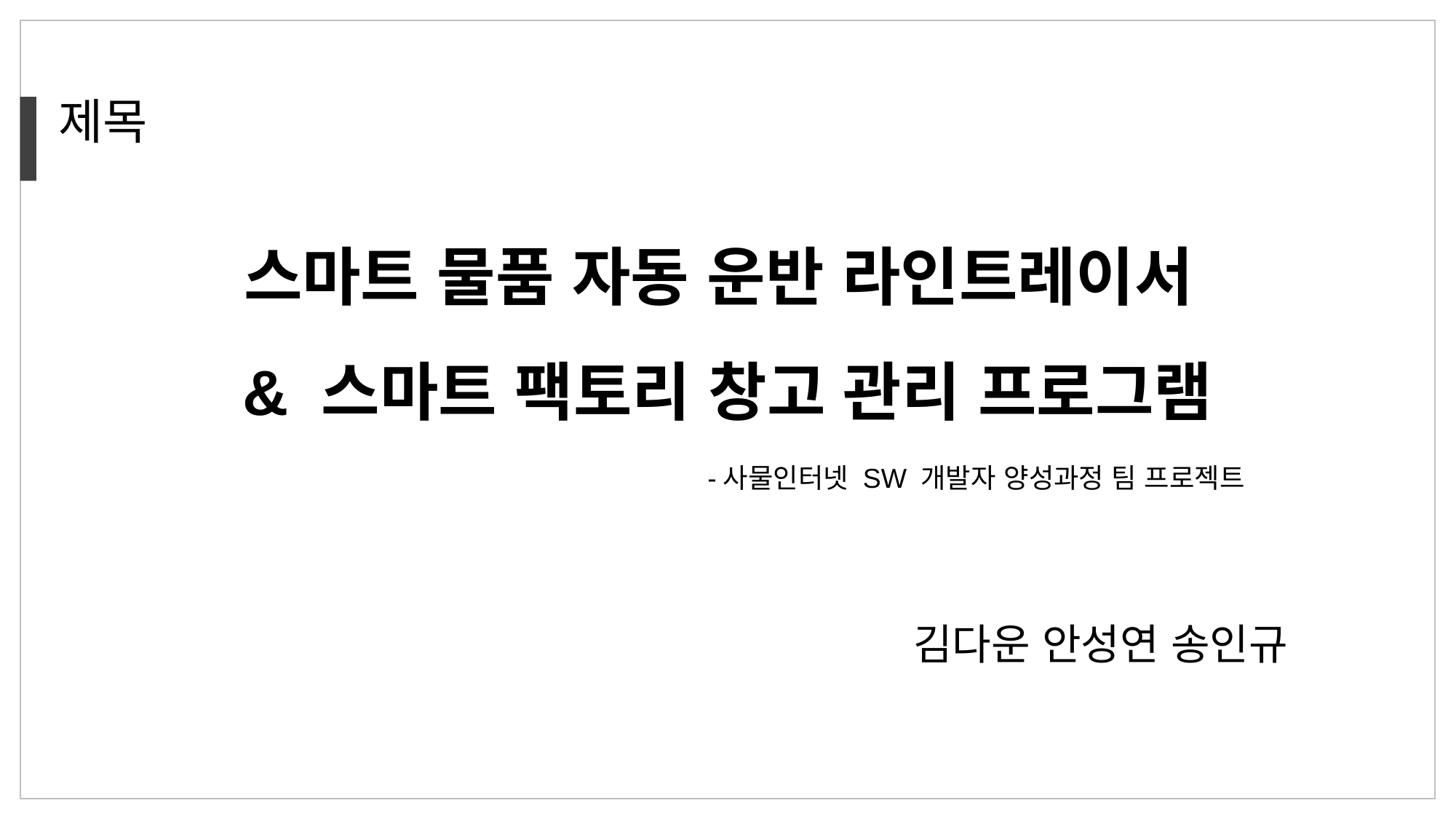

제목

스마트 물품 자동 운반 라인트레이서
& 스마트 팩토리 창고 관리 프로그램
-사물인터넷 SW 개발자 양성과정 팀 프로젝트
김다운 안성연 송인규